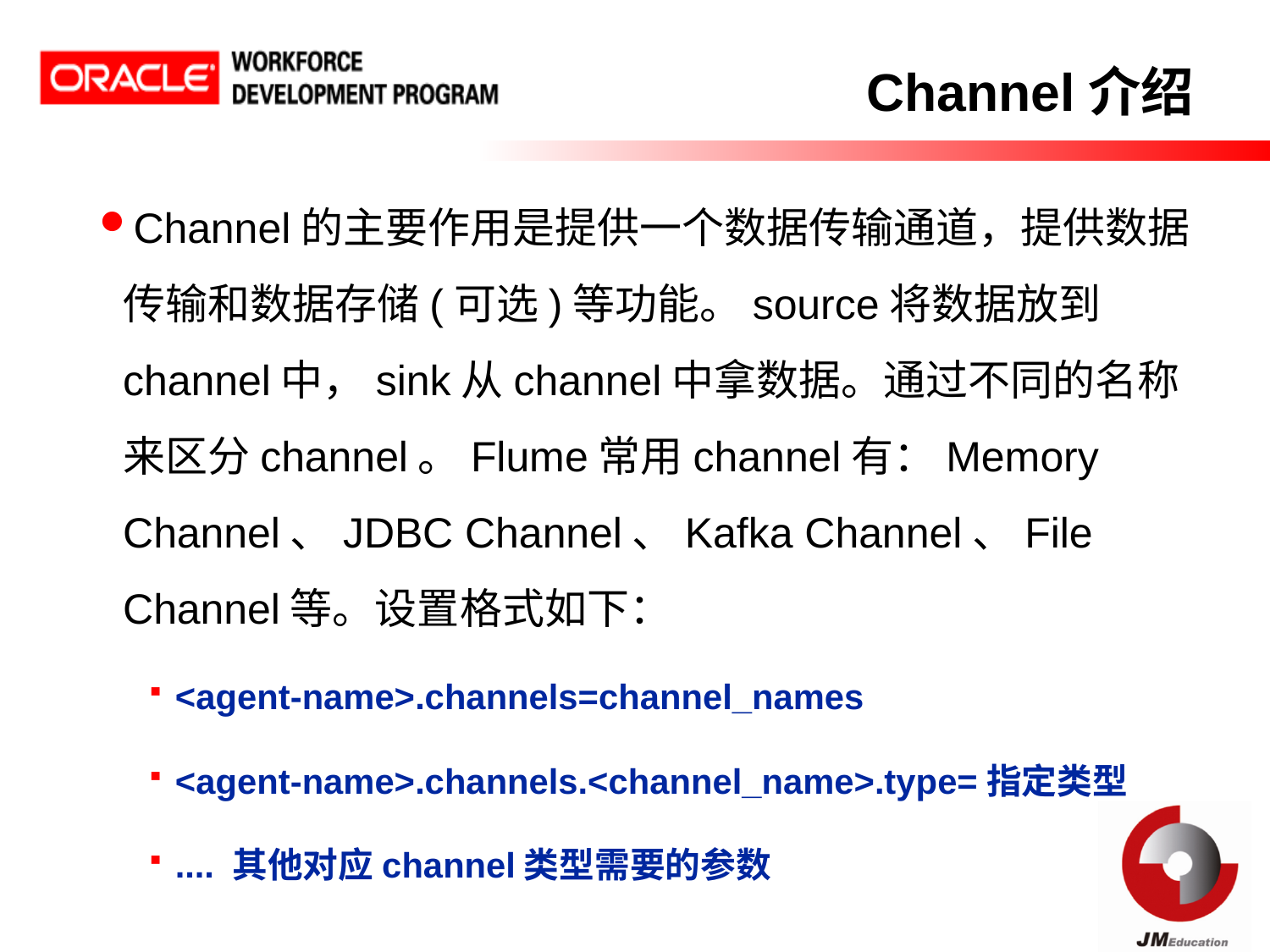

Channel介绍
Channel的主要作用是提供一个数据传输通道，提供数据传输和数据存储(可选)等功能。source将数据放到channel中，sink从channel中拿数据。通过不同的名称来区分channel。Flume常用channel有：Memory Channel、JDBC Channel、Kafka Channel、File Channel等。设置格式如下：
<agent-name>.channels=channel_names
<agent-name>.channels.<channel_name>.type=指定类型
.... 其他对应channel类型需要的参数